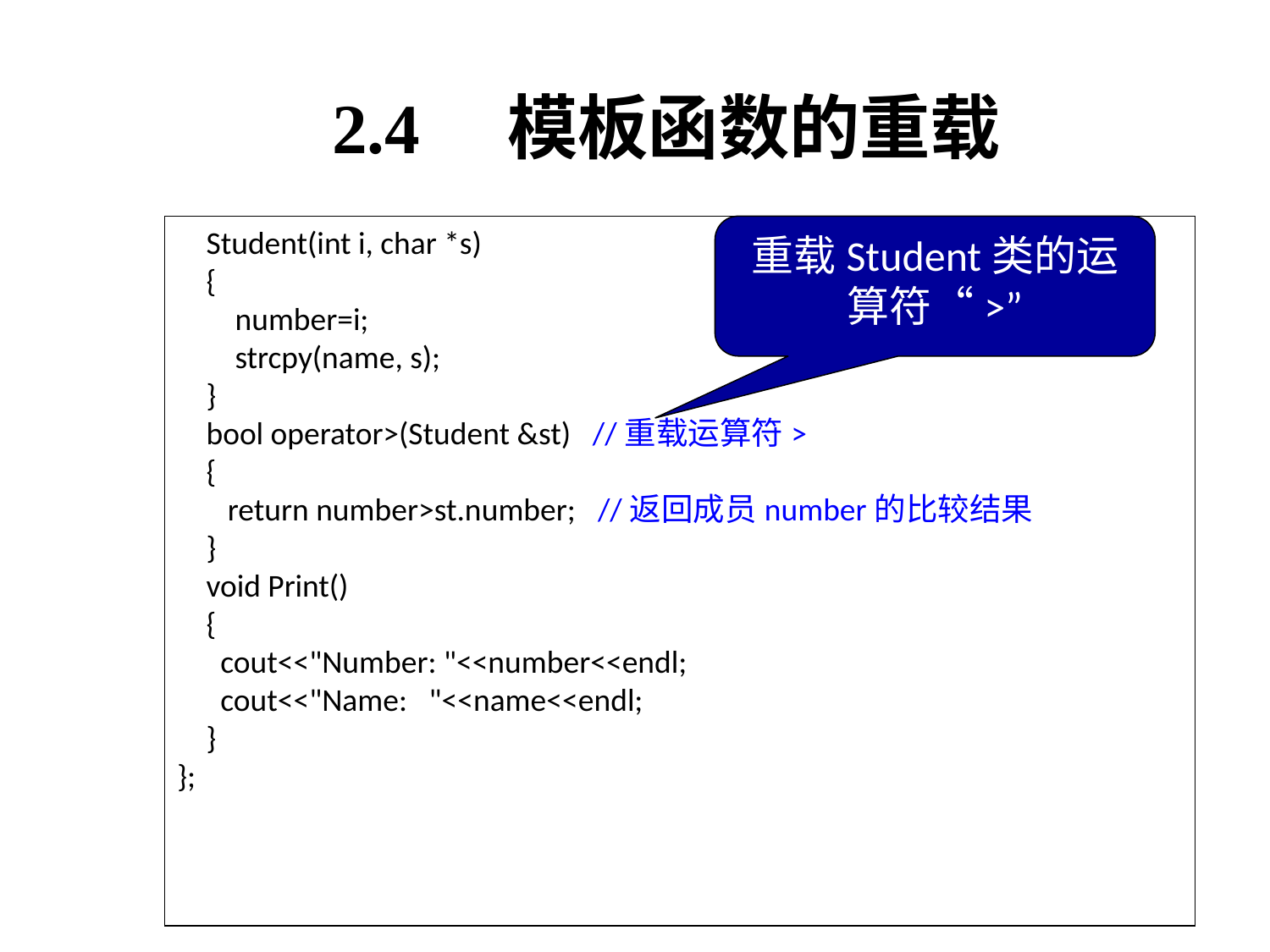

# 2.4    模板函数的重载
    Student(int i, char *s)
    {
        number=i;
        strcpy(name, s);
    }
    bool operator>(Student &st)   //重载运算符>
    {
       return number>st.number;   //返回成员number的比较结果
    }
    void Print()
    {
      cout<<"Number: "<<number<<endl;
      cout<<"Name:   "<<name<<endl;
    }
};

重载Student类的运算符“>”